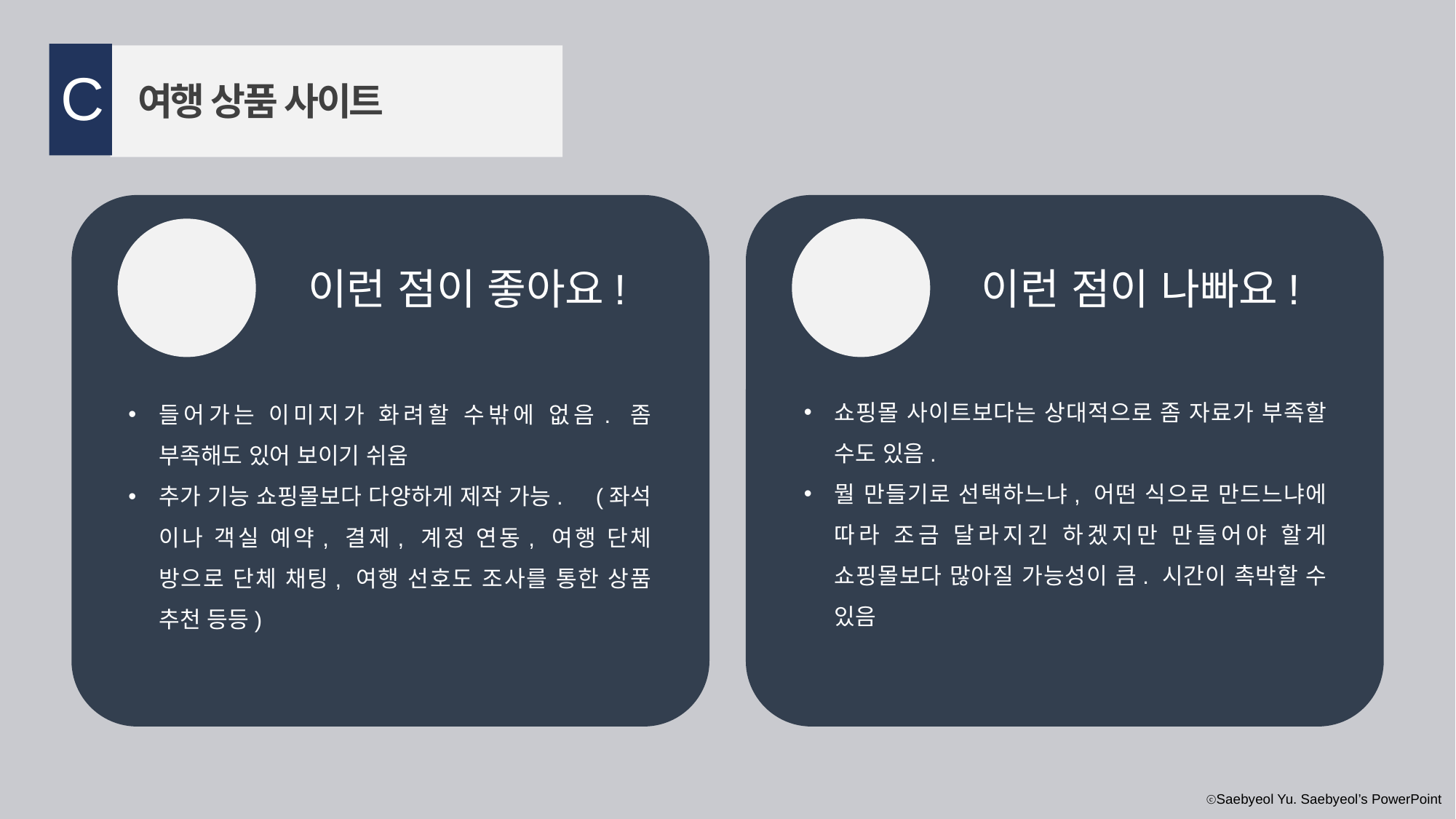

C
여행 상품 사이트

이런 점이 좋아요!

이런 점이 나빠요!
쇼핑몰 사이트보다는 상대적으로 좀 자료가 부족할 수도 있음.
뭘 만들기로 선택하느냐, 어떤 식으로 만드느냐에 따라 조금 달라지긴 하겠지만 만들어야 할게 쇼핑몰보다 많아질 가능성이 큼. 시간이 촉박할 수 있음
들어가는 이미지가 화려할 수밖에 없음. 좀 부족해도 있어 보이기 쉬움
추가 기능 쇼핑몰보다 다양하게 제작 가능.     (좌석 이나 객실 예약, 결제, 계정 연동, 여행 단체 방으로 단체 채팅, 여행 선호도 조사를 통한 상품 추천 등등)